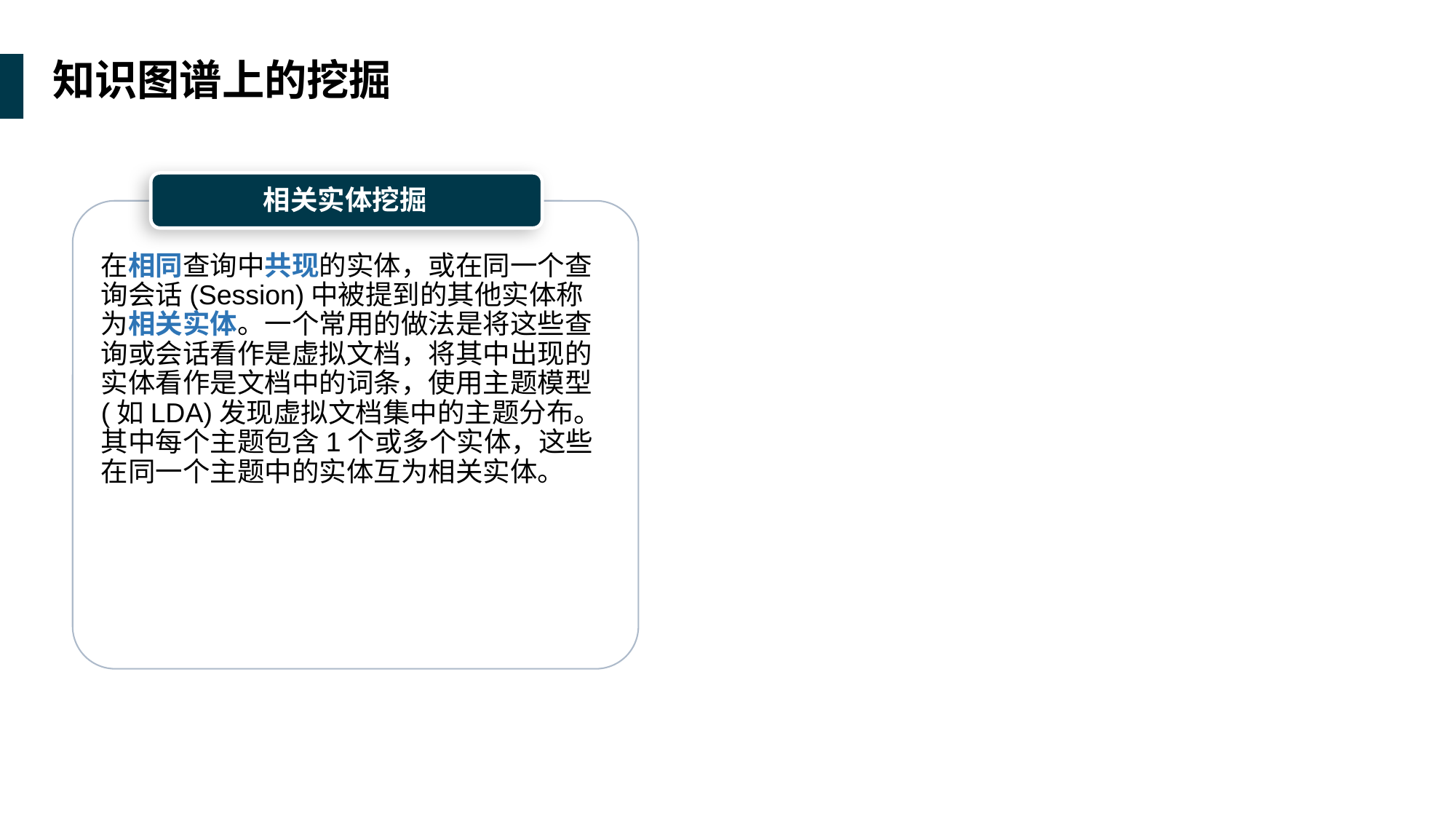

知识图谱上的挖掘
相关实体挖掘
在相同查询中共现的实体，或在同一个查询会话(Session)中被提到的其他实体称为相关实体。一个常用的做法是将这些查询或会话看作是虚拟文档，将其中出现的实体看作是文档中的词条，使用主题模型(如LDA)发现虚拟文档集中的主题分布。其中每个主题包含1个或多个实体，这些在同一个主题中的实体互为相关实体。